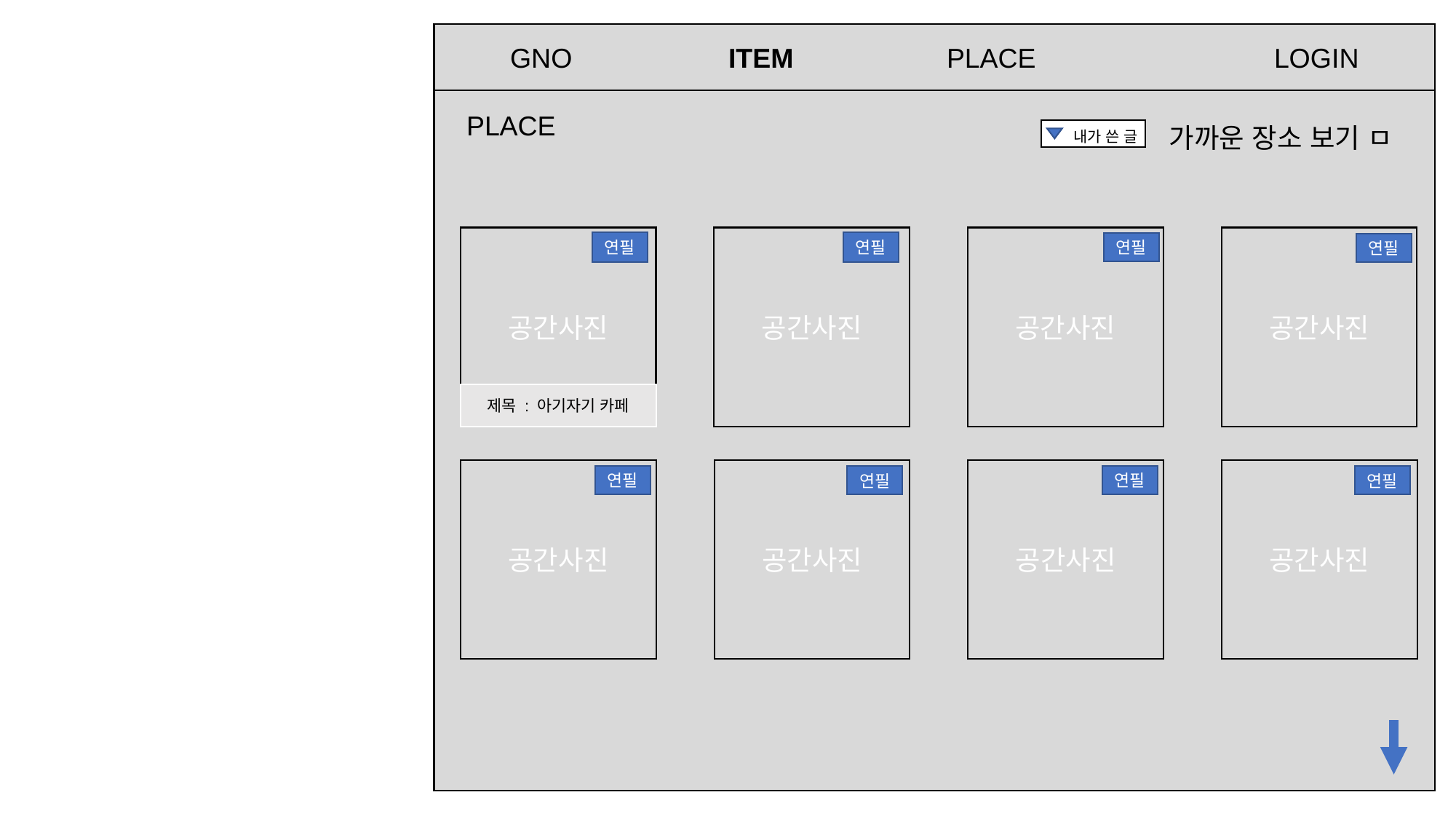

GNO		ITEM		PLACE			LOGIN
PLACE
가까운 장소 보기 ㅁ

내가 쓴 글

공간사진
제목 : 아기자기 카페
공간사진
공간사진
공간사진
연필
연필
연필
연필
공간사진
공간사진
공간사진
공간사진
연필
연필
연필
연필